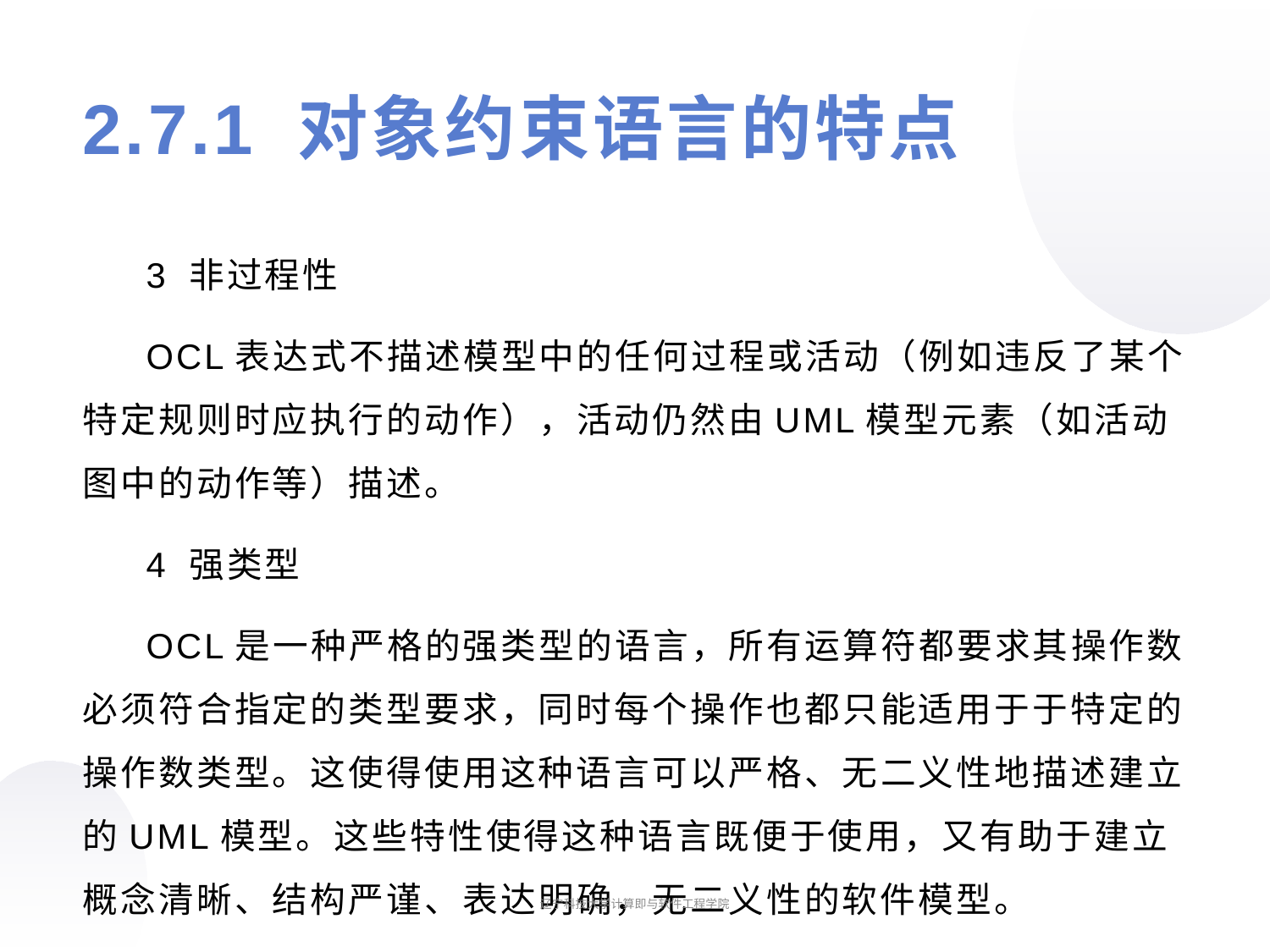

# 2.7.1 对象约束语言的特点
3 非过程性
OCL表达式不描述模型中的任何过程或活动（例如违反了某个特定规则时应执行的动作），活动仍然由UML模型元素（如活动图中的动作等）描述。
4 强类型
OCL是一种严格的强类型的语言，所有运算符都要求其操作数必须符合指定的类型要求，同时每个操作也都只能适用于于特定的操作数类型。这使得使用这种语言可以严格、无二义性地描述建立的UML模型。这些特性使得这种语言既便于使用，又有助于建立概念清晰、结构严谨、表达明确，无二义性的软件模型。

辽宁科技大学计算即与软件工程学院
112